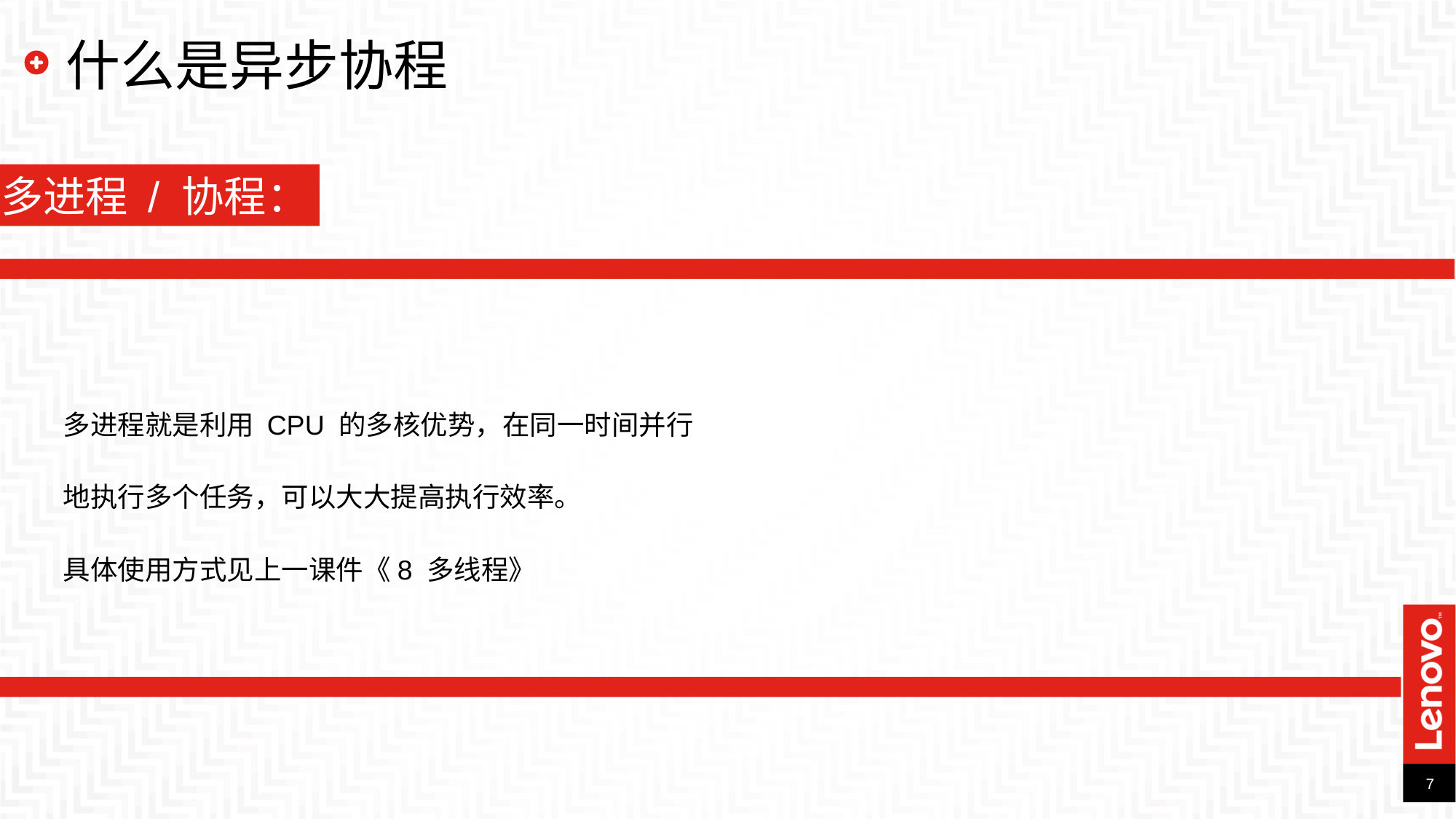

# 什么是异步协程
多进程 / 协程：

多进程就是利用 CPU 的多核优势，在同一时间并行地执行多个任务，可以大大提高执行效率。
具体使用方式见上一课件《8 多线程》